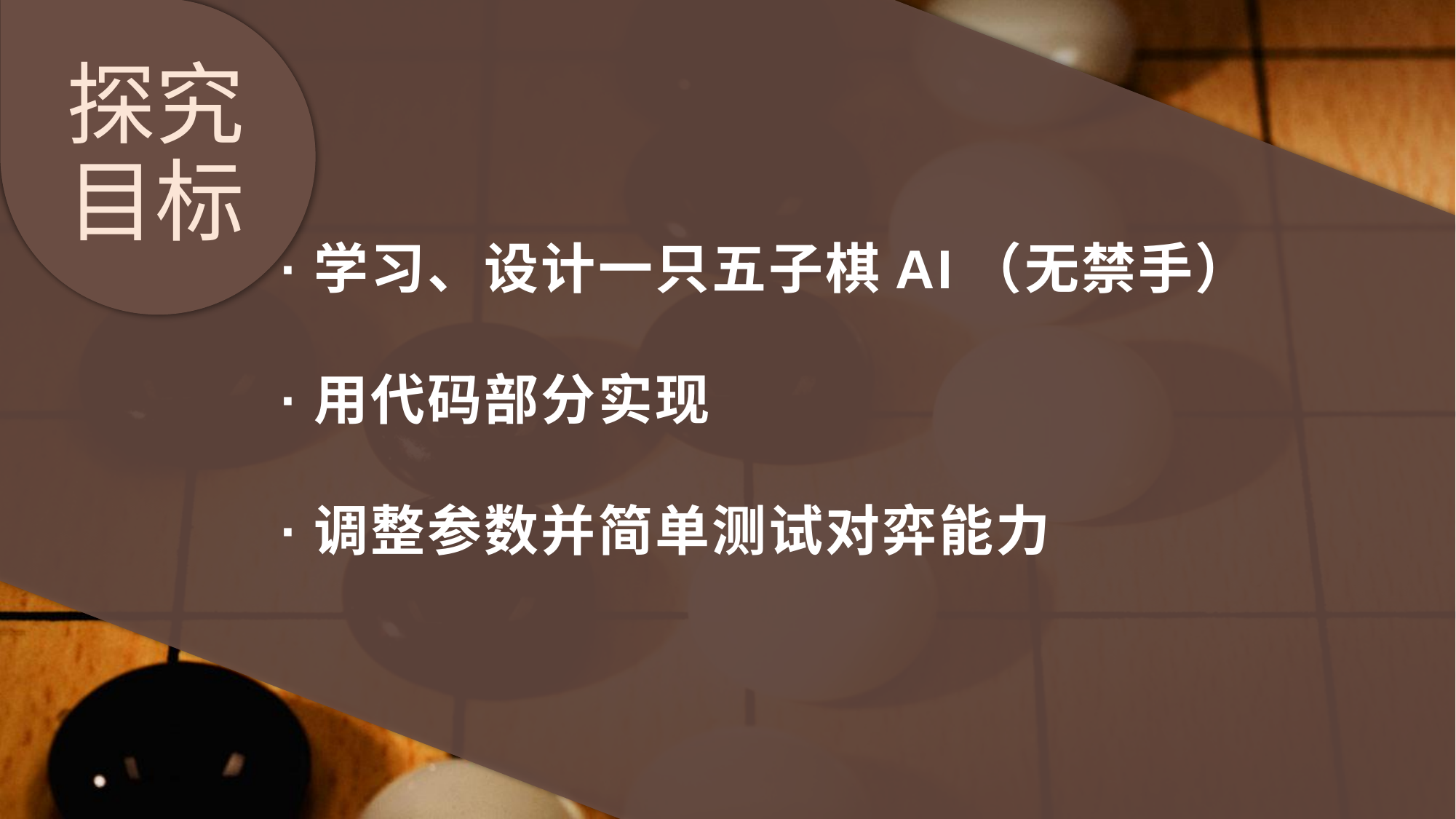

探究目标
·学习、设计一只五子棋AI（无禁手）

·用代码部分实现

·调整参数并简单测试对弈能力